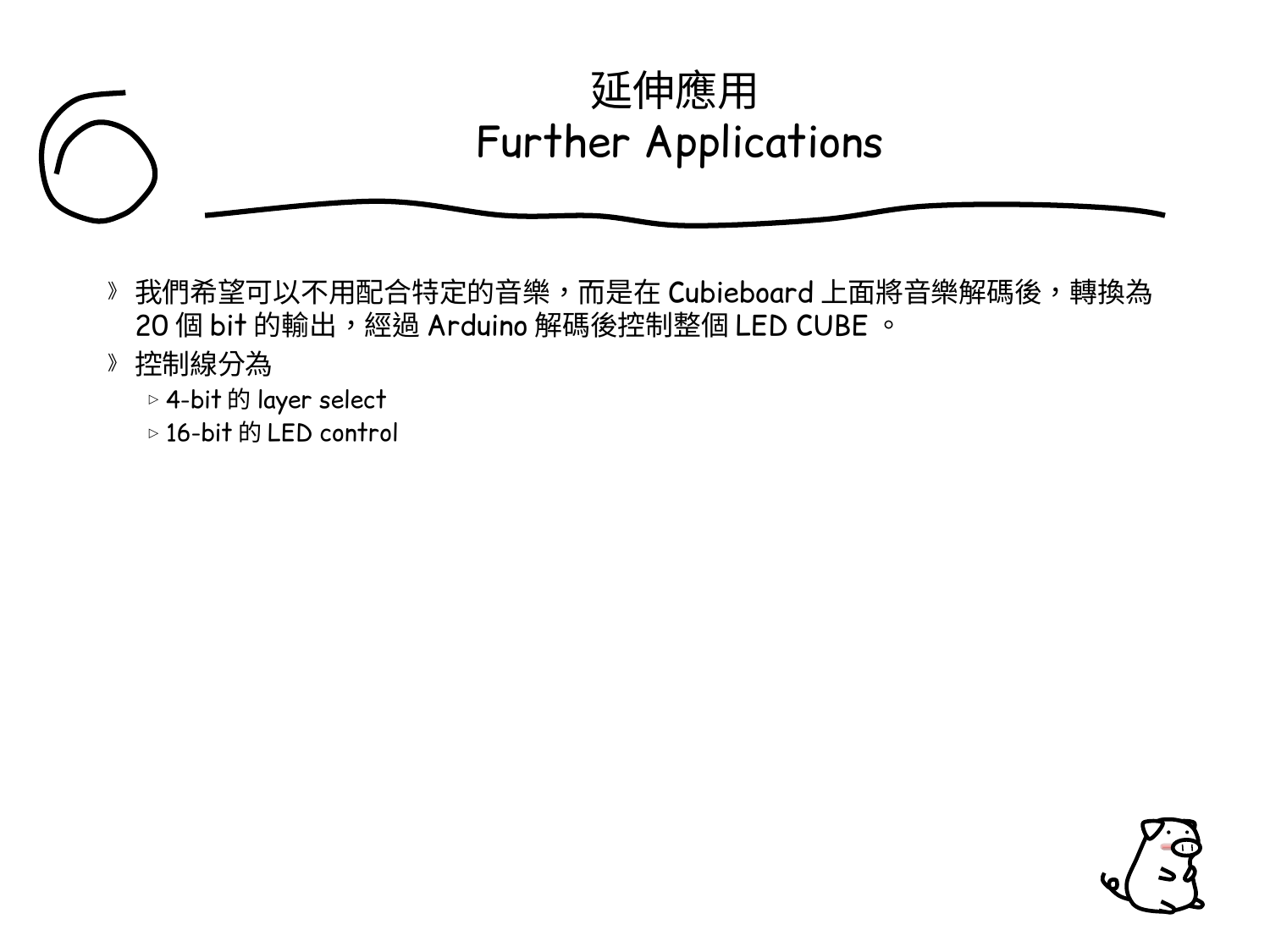

# 延伸應用 Further Applications
我們希望可以不用配合特定的音樂，而是在Cubieboard上面將音樂解碼後，轉換為20個bit的輸出，經過Arduino解碼後控制整個LED CUBE。
控制線分為
4-bit的layer select
16-bit的LED control